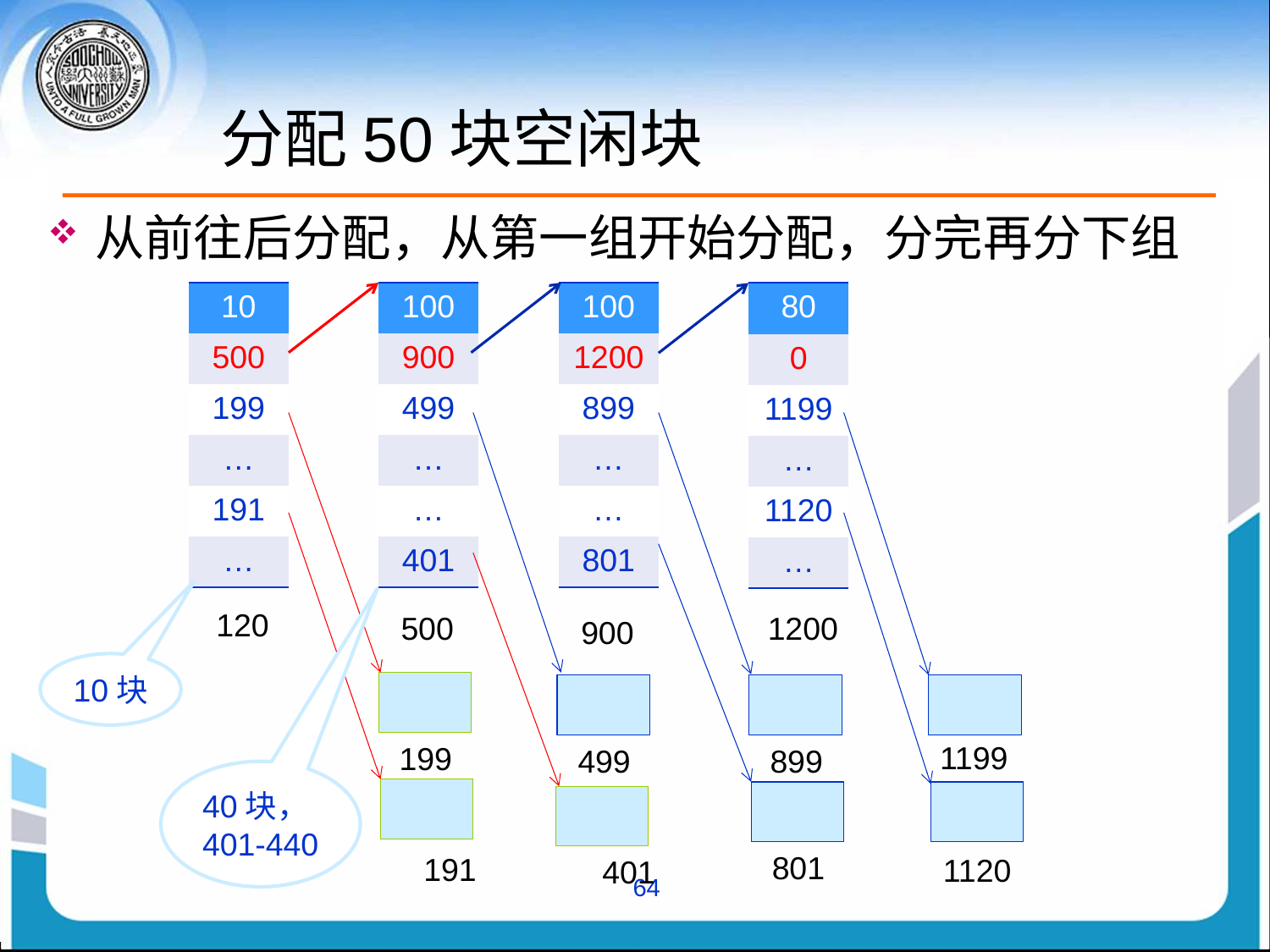

# 分配50块空闲块
从前往后分配，从第一组开始分配，分完再分下组
| 10 |
| --- |
| 500 |
| 199 |
| … |
| 191 |
| … |
| 100 |
| --- |
| 900 |
| 499 |
| … |
| … |
| 401 |
| 100 |
| --- |
| 1200 |
| 899 |
| … |
| … |
| 801 |
| 80 |
| --- |
| 0 |
| 1199 |
| … |
| 1120 |
| … |
120
1200
500
900
10块

1199
199
499
899
40块，
401-440

801
191
1120
401
64